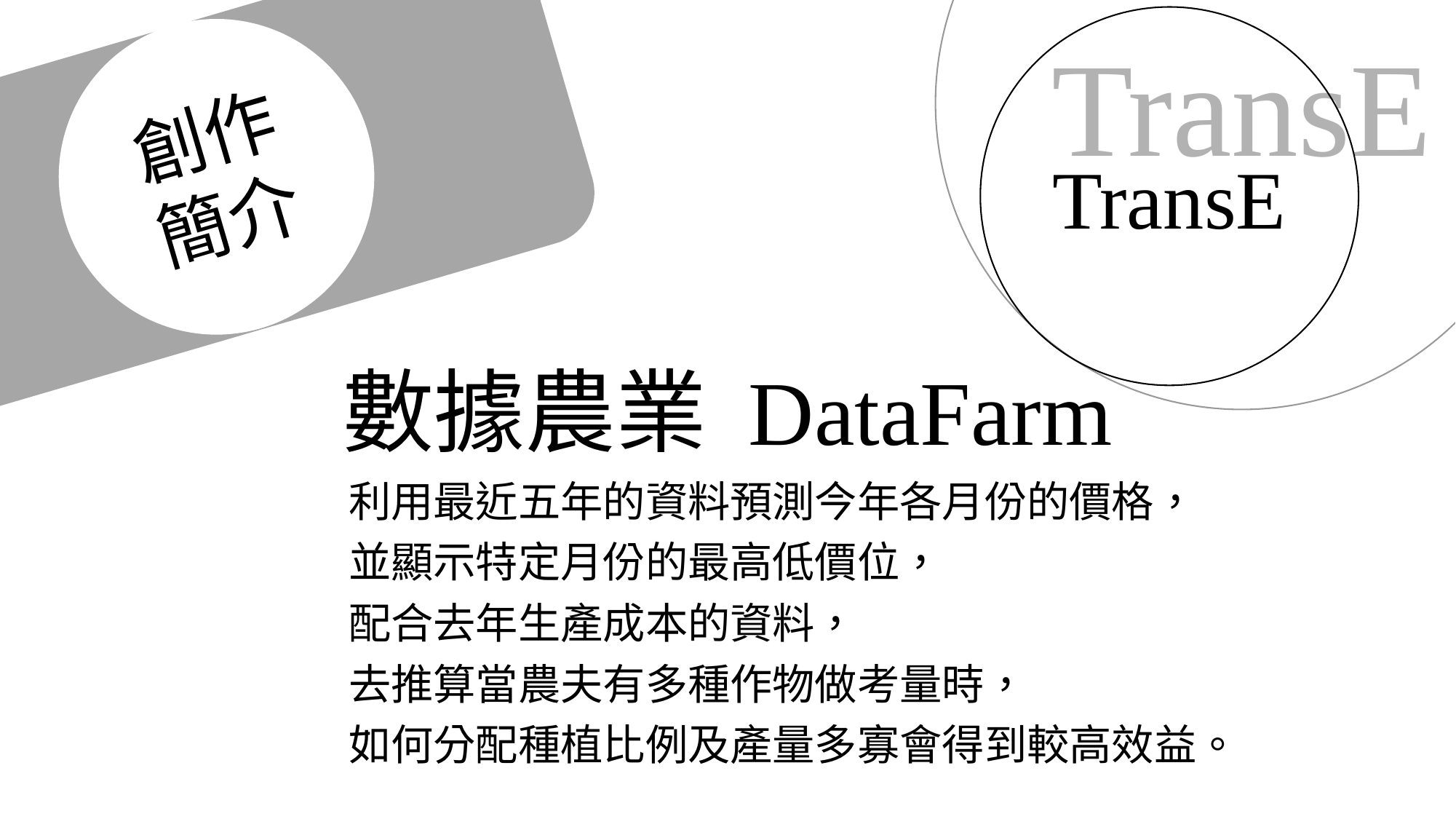

TransE
TransE
創作簡介

數據農業 DataFarm
利用最近五年的資料預測今年各月份的價格，
並顯示特定月份的最高低價位，
配合去年生產成本的資料，
去推算當農夫有多種作物做考量時，
如何分配種植比例及產量多寡會得到較高效益。